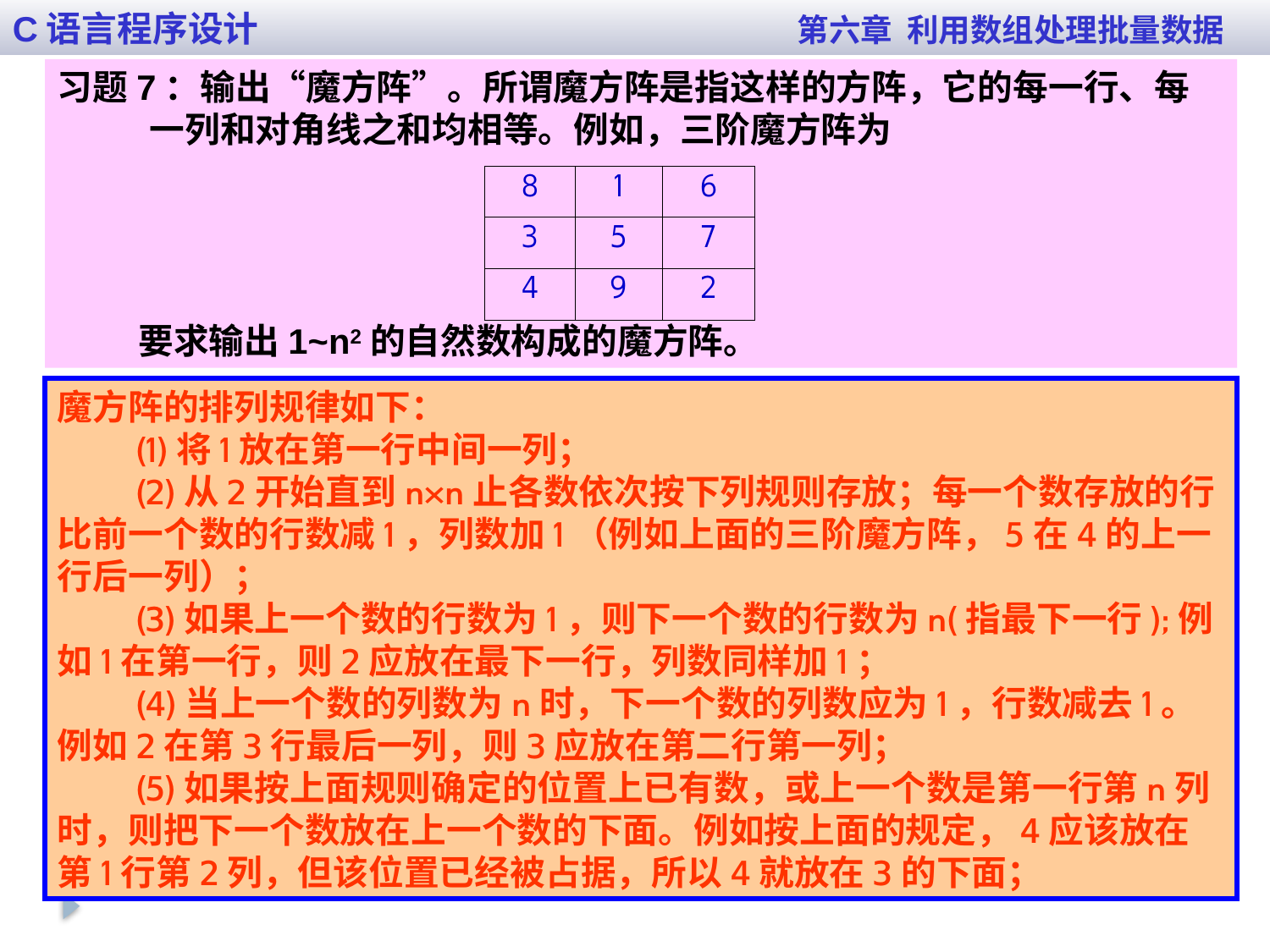

C语言程序设计                                                                   第六章  利用数组处理批量数据
习题7：输出“魔方阵”。所谓魔方阵是指这样的方阵，它的每一行、每一列和对角线之和均相等。例如，三阶魔方阵为

         要求输出1~n2的自然数构成的魔方阵。
| 8 | 1 | 6 |
| --- | --- | --- |
| 3 | 5 | 7 |
| 4 | 9 | 2 |
魔方阵的排列规律如下：
　　(1)将1放在第一行中间一列；
　　(2)从2开始直到n×n止各数依次按下列规则存放；每一个数存放的行比前一个数的行数减1，列数加1（例如上面的三阶魔方阵，5在4的上一行后一列）；
　　(3)如果上一个数的行数为1，则下一个数的行数为n(指最下一行);例如1在第一行，则2应放在最下一行，列数同样加1；
　　(4)当上一个数的列数为n时，下一个数的列数应为1，行数减去1。例如2在第3行最后一列，则3应放在第二行第一列；
　　(5)如果按上面规则确定的位置上已有数，或上一个数是第一行第n列时，则把下一个数放在上一个数的下面。例如按上面的规定，4应该放在第1行第2列，但该位置已经被占据，所以4就放在3的下面；